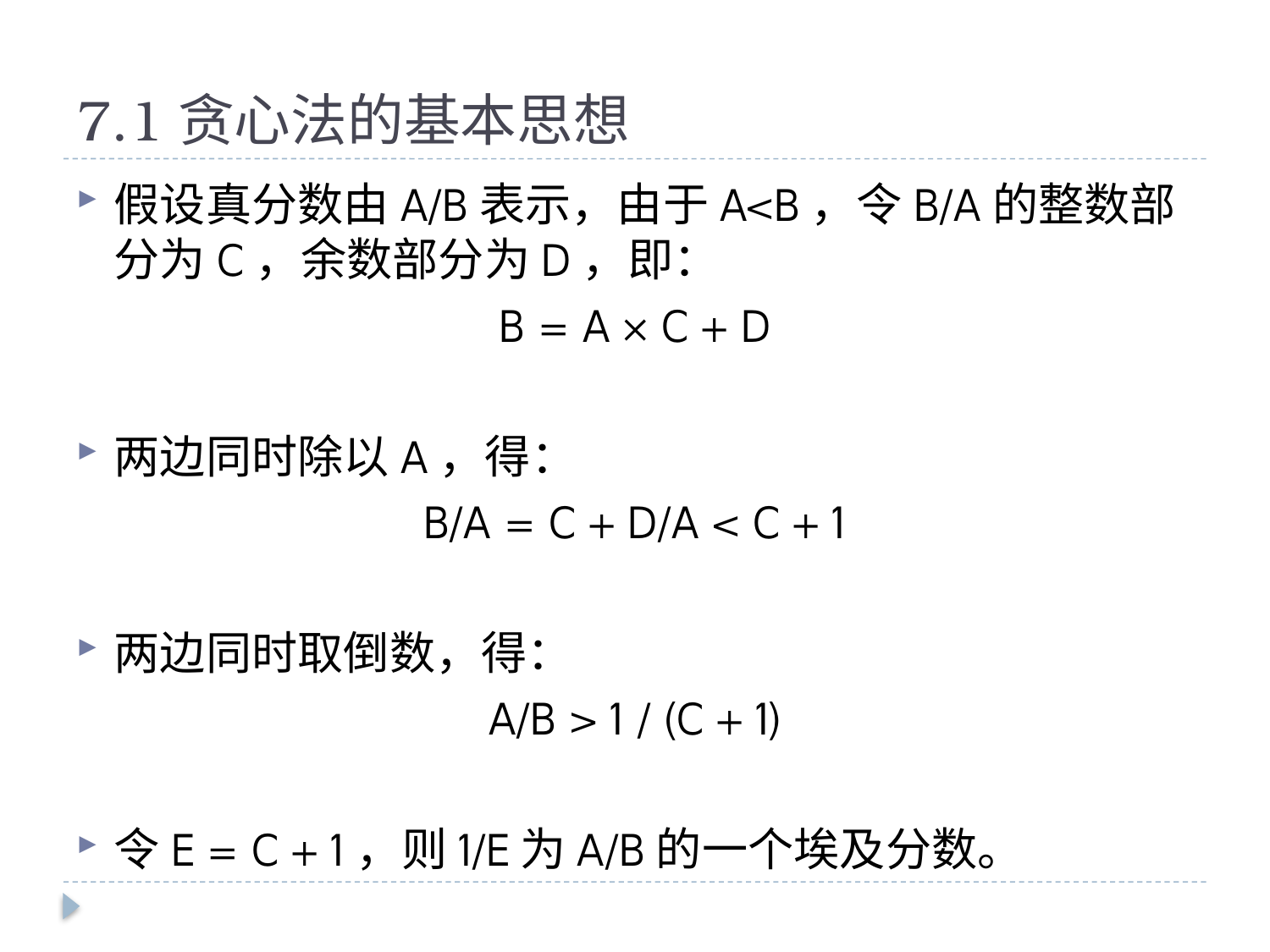

# 7.1贪心法的基本思想
假设真分数由A/B表示，由于A<B，令B/A的整数部分为C，余数部分为D，即：
B = A × C + D

两边同时除以A，得：
B/A = C + D/A < C + 1

两边同时取倒数，得：
A/B > 1 / (C + 1)

令E = C + 1，则1/E为A/B的一个埃及分数。